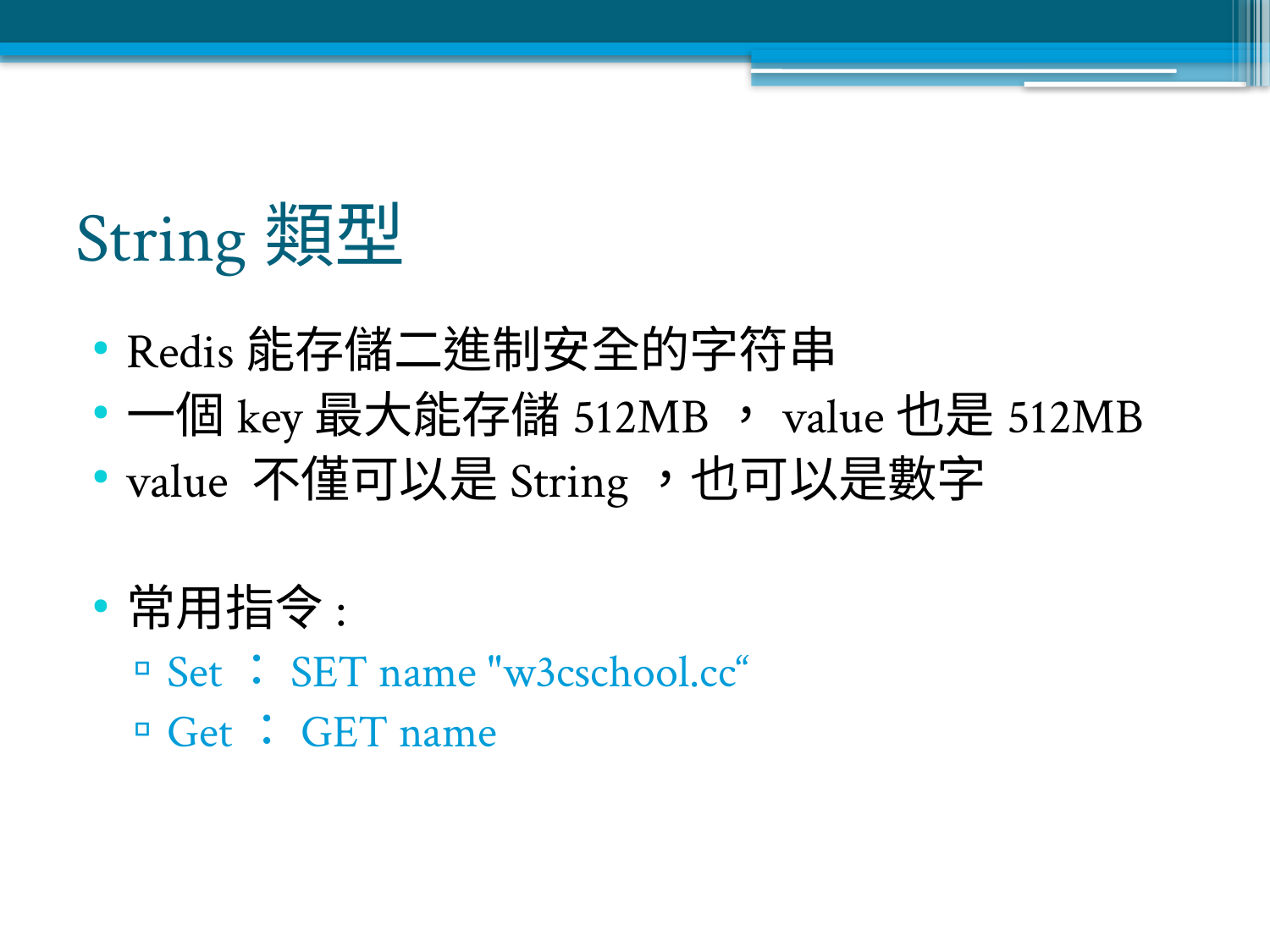

# String類型
Redis能存儲二進制安全的字符串
一個key最大能存儲512MB，value也是512MB
value 不僅可以是String，也可以是數字

常用指令:
Set：SET name "w3cschool.cc“
Get：GET name